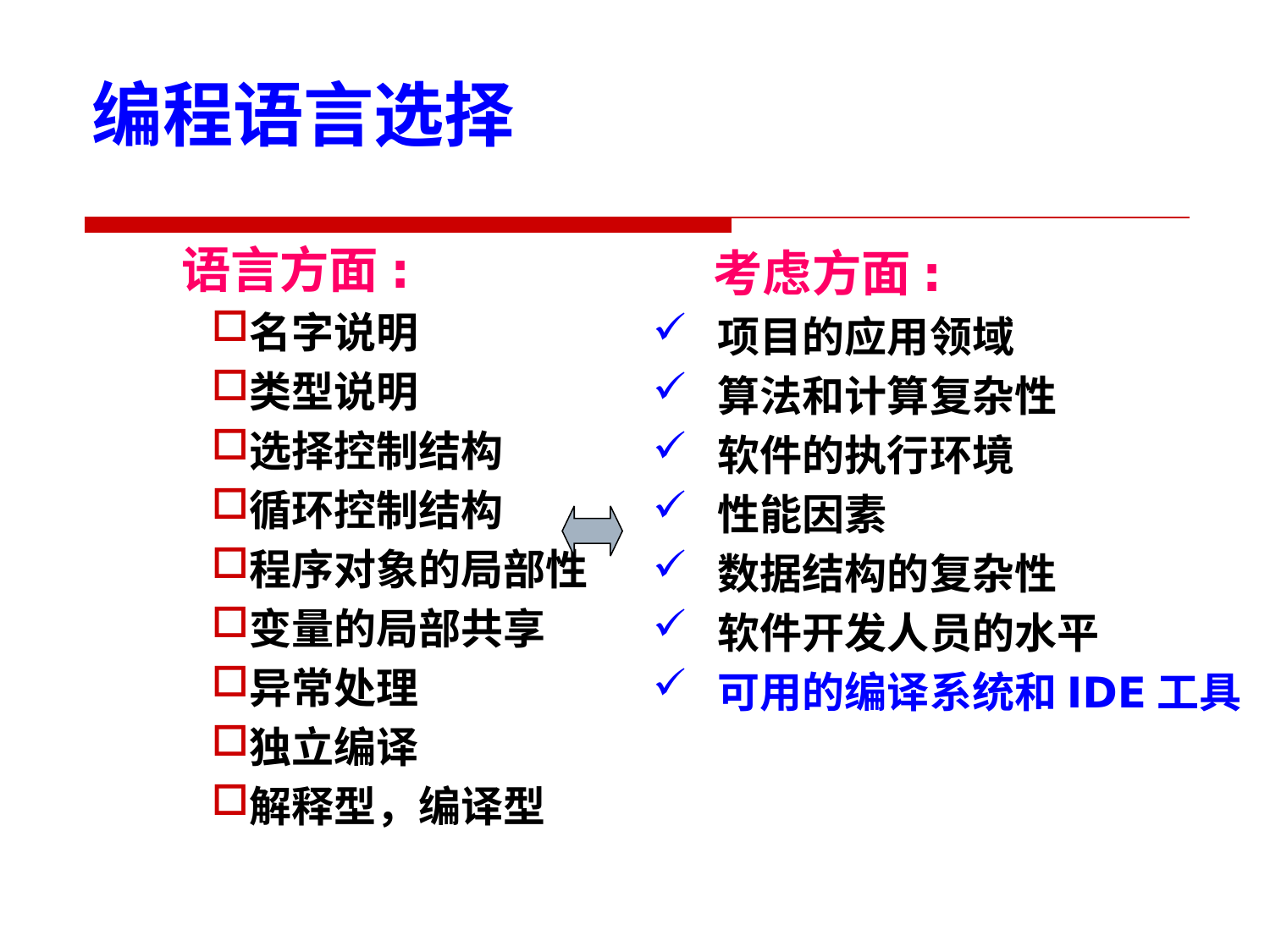

编程语言选择
语言方面:
名字说明
类型说明
选择控制结构
循环控制结构
程序对象的局部性
变量的局部共享
异常处理
独立编译
解释型，编译型
    考虑方面:
项目的应用领域
算法和计算复杂性
软件的执行环境
性能因素
数据结构的复杂性
软件开发人员的水平
可用的编译系统和IDE工具